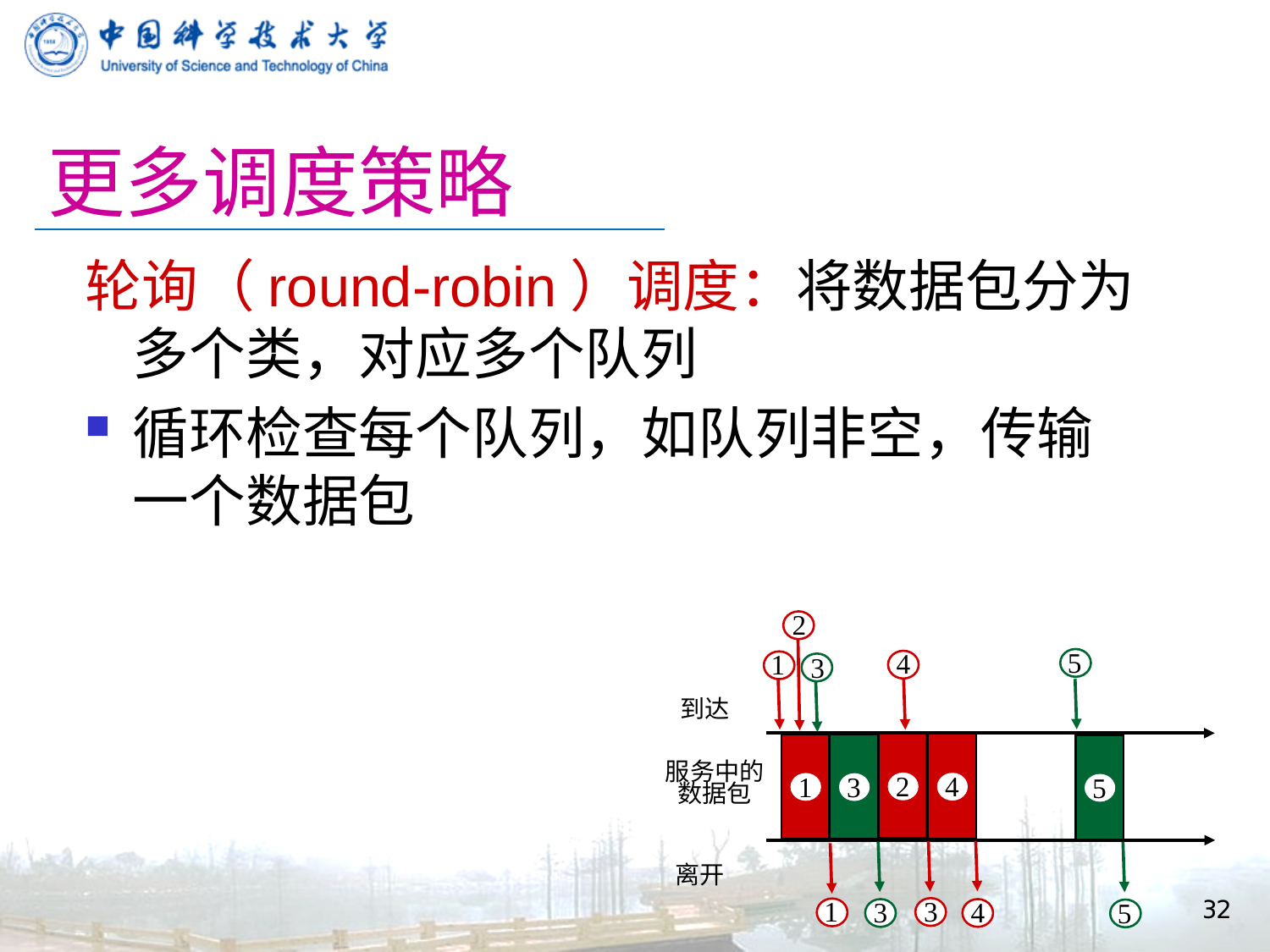

# 更多调度策略
轮询（round-robin）调度：将数据包分为多个类，对应多个队列
循环检查每个队列，如队列非空，传输一个数据包
2

5

4

1

3

2

4

1

3

5

4

3

5

1

3

到达
服务中的数据包
离开
32